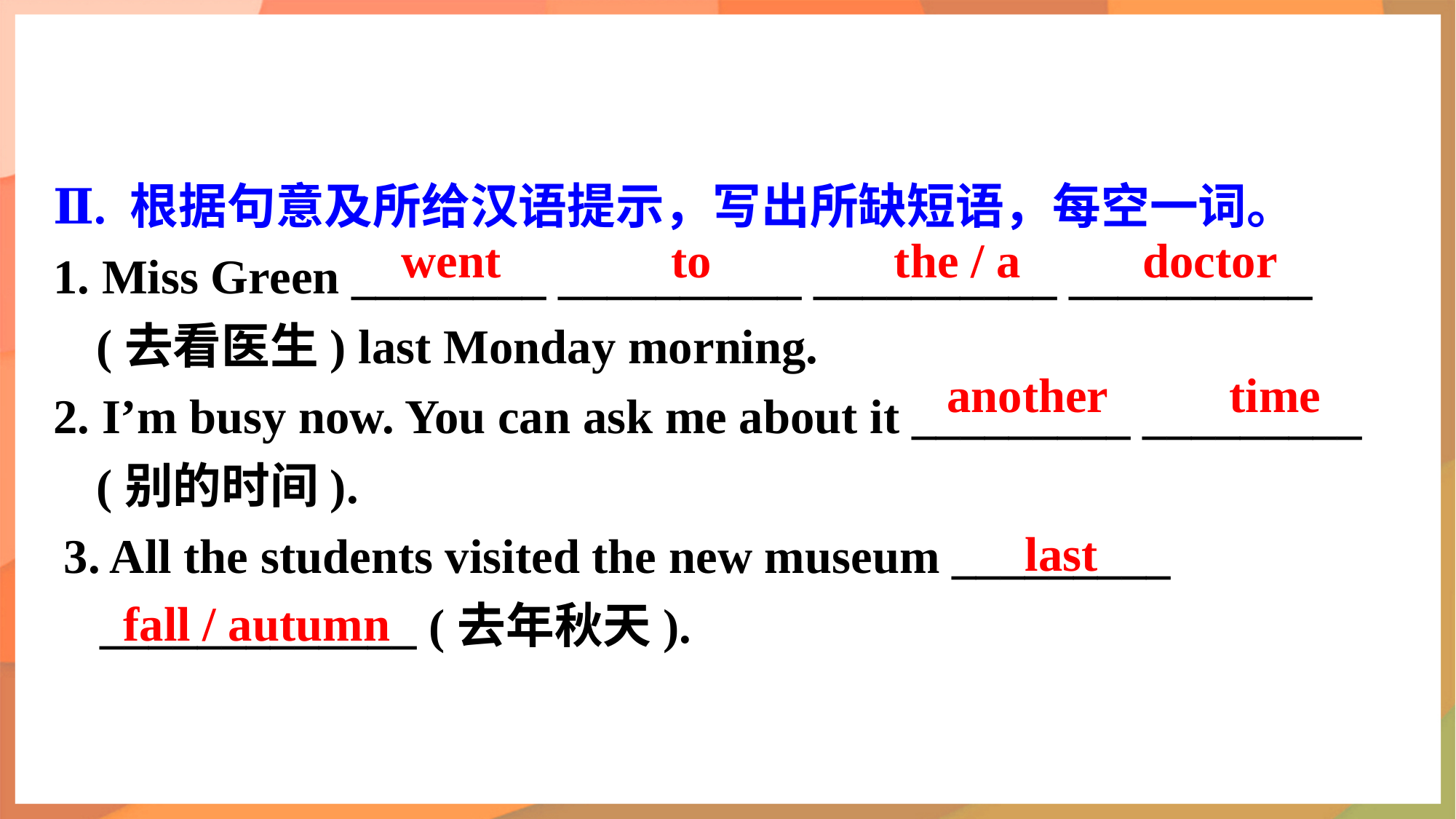

Ⅱ. 根据句意及所给汉语提示，写出所缺短语，每空一词。
1. Miss Green ________ __________ __________ __________ (去看医生) last Monday morning.
2. I’m busy now. You can ask me about it _________ _________ (别的时间).
3. All the students visited the new museum _________
   _____________ (去年秋天).
went              to               the / a          doctor
another          time
                                                                          last
fall / autumn